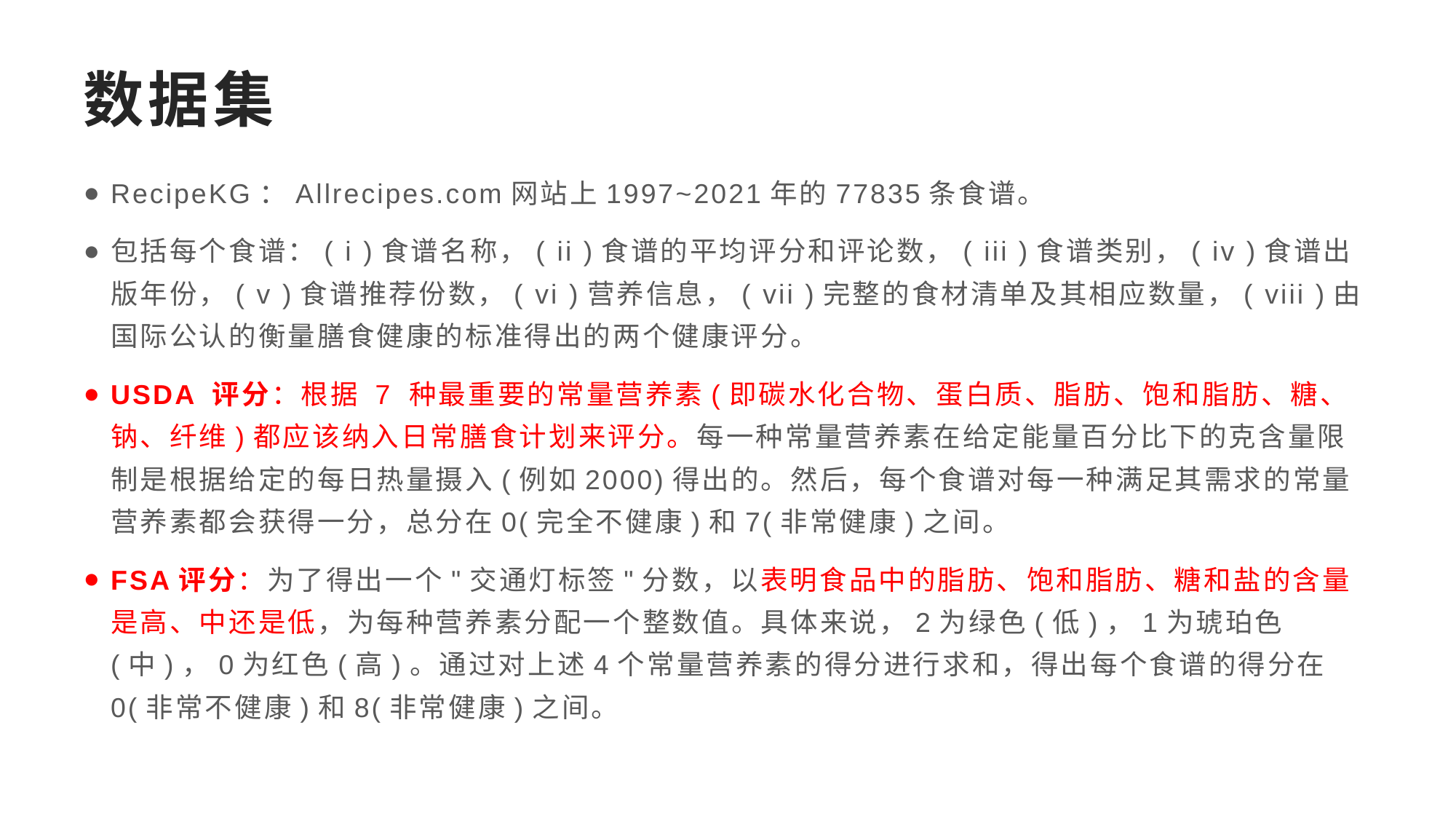

# 数据集
RecipeKG：Allrecipes.com网站上1997~2021年的77835条食谱。
包括每个食谱：( i )食谱名称，( ii )食谱的平均评分和评论数，( iii )食谱类别，( iv )食谱出版年份，( v )食谱推荐份数，( vi )营养信息，( vii )完整的食材清单及其相应数量，( viii )由国际公认的衡量膳食健康的标准得出的两个健康评分。
USDA 评分：根据 7 种最重要的常量营养素(即碳水化合物、蛋白质、脂肪、饱和脂肪、糖、钠、纤维)都应该纳入日常膳食计划来评分。每一种常量营养素在给定能量百分比下的克含量限制是根据给定的每日热量摄入(例如2000)得出的。然后，每个食谱对每一种满足其需求的常量营养素都会获得一分，总分在0(完全不健康)和7(非常健康)之间。
FSA评分：为了得出一个"交通灯标签"分数，以表明食品中的脂肪、饱和脂肪、糖和盐的含量是高、中还是低，为每种营养素分配一个整数值。具体来说，2为绿色(低)，1为琥珀色(中)，0为红色(高)。通过对上述4个常量营养素的得分进行求和，得出每个食谱的得分在0(非常不健康)和8(非常健康)之间。